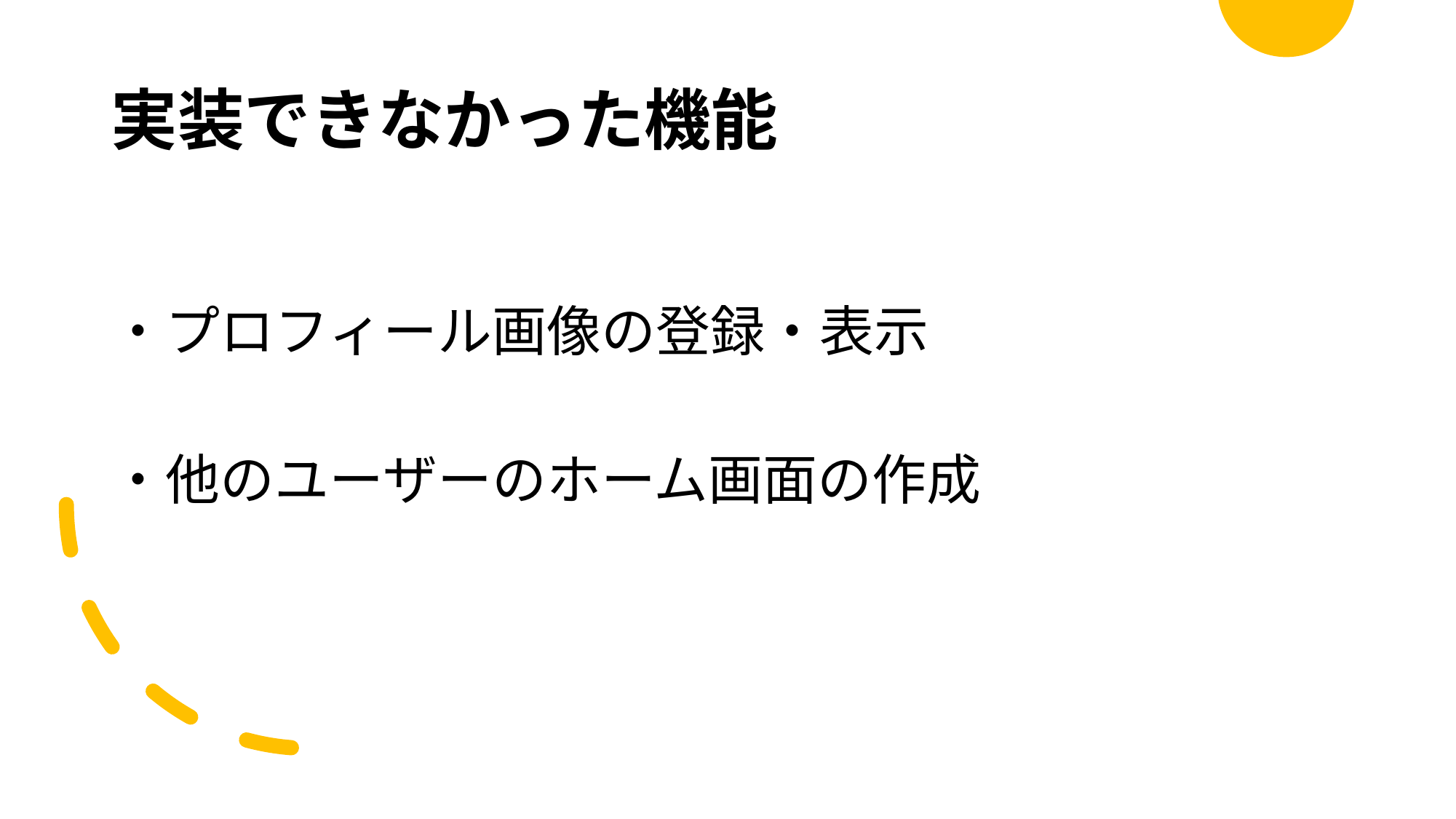

# 実装できなかった機能

・プロフィール画像の登録・表示

・他のユーザーのホーム画面の作成